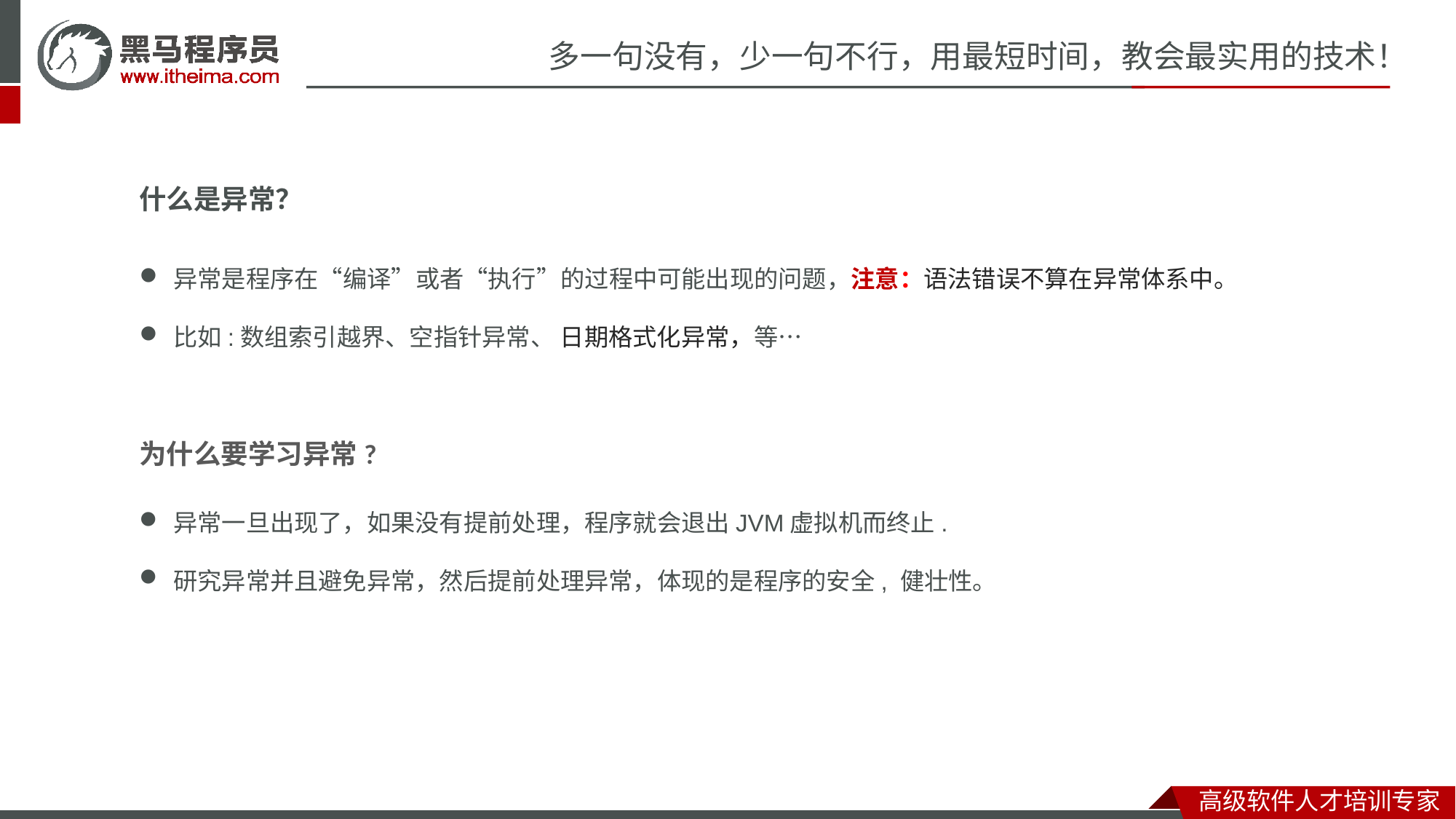

什么是异常？
异常是程序在“编译”或者“执行”的过程中可能出现的问题，注意：语法错误不算在异常体系中。
比如:数组索引越界、空指针异常、 日期格式化异常，等…
为什么要学习异常?
异常一旦出现了，如果没有提前处理，程序就会退出JVM虚拟机而终止.
研究异常并且避免异常，然后提前处理异常，体现的是程序的安全, 健壮性。